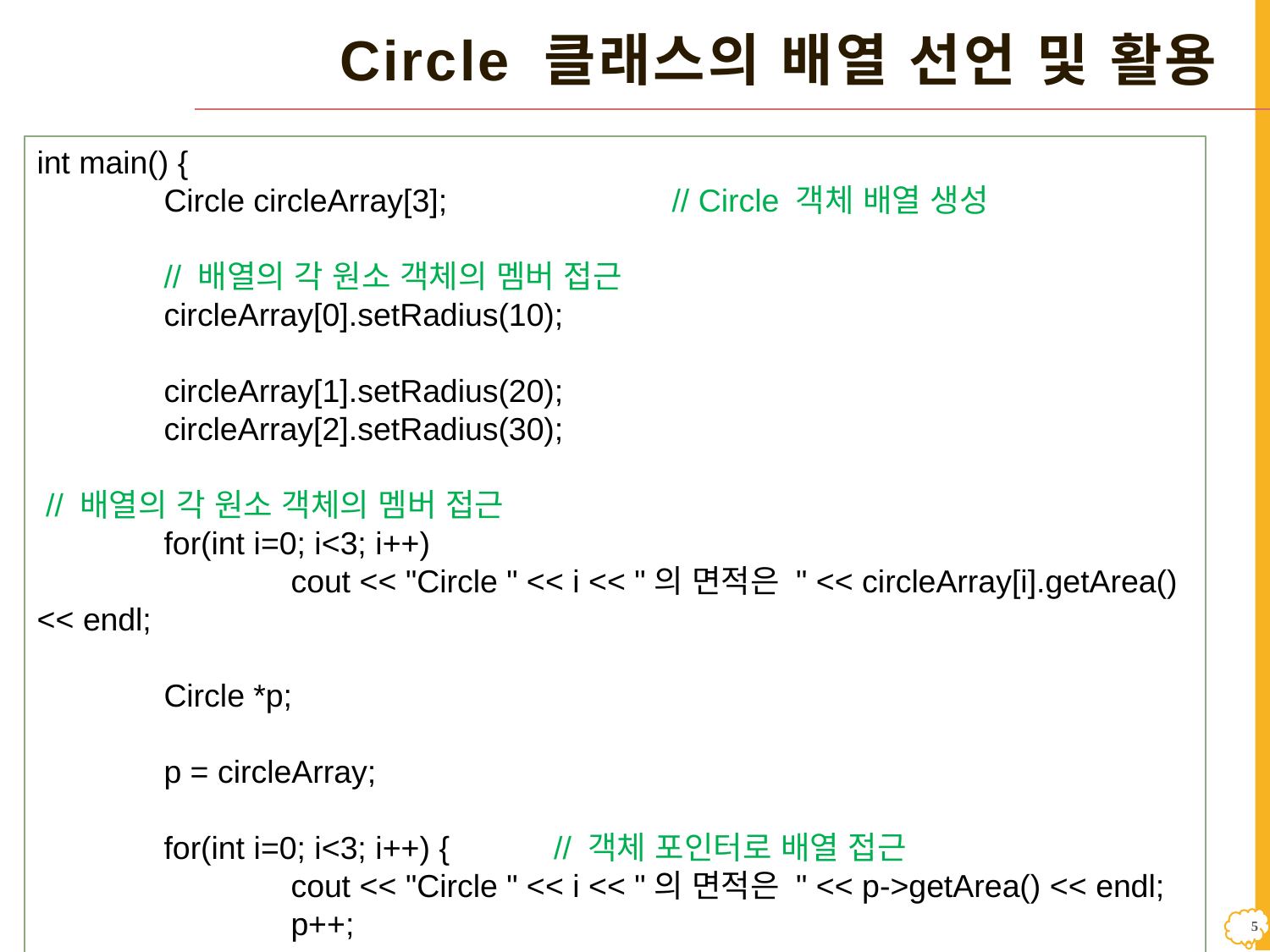

# Circle 클래스의 배열 선언 및 활용
int main() {
	Circle circleArray[3]; 		// Circle 객체 배열 생성

	// 배열의 각 원소 객체의 멤버 접근
	circleArray[0].setRadius(10);
	circleArray[1].setRadius(20);
	circleArray[2].setRadius(30);

 // 배열의 각 원소 객체의 멤버 접근
	for(int i=0; i<3; i++)
		cout << "Circle " << i << "의 면적은 " << circleArray[i].getArea() << endl;

	Circle *p;
	p = circleArray;
	for(int i=0; i<3; i++) { 	 // 객체 포인터로 배열 접근
		cout << "Circle " << i << "의 면적은 " << p->getArea() << endl;
		p++;
	}
}
#include <iostream>
using namespace std;

class Circle {
	int radius;
public:
  //생성자 생략
	void setRadius(int r)  { radius = r; }
	double getArea();
};

double Circle::getArea() {
	return 3.14*radius*radius;
}
5